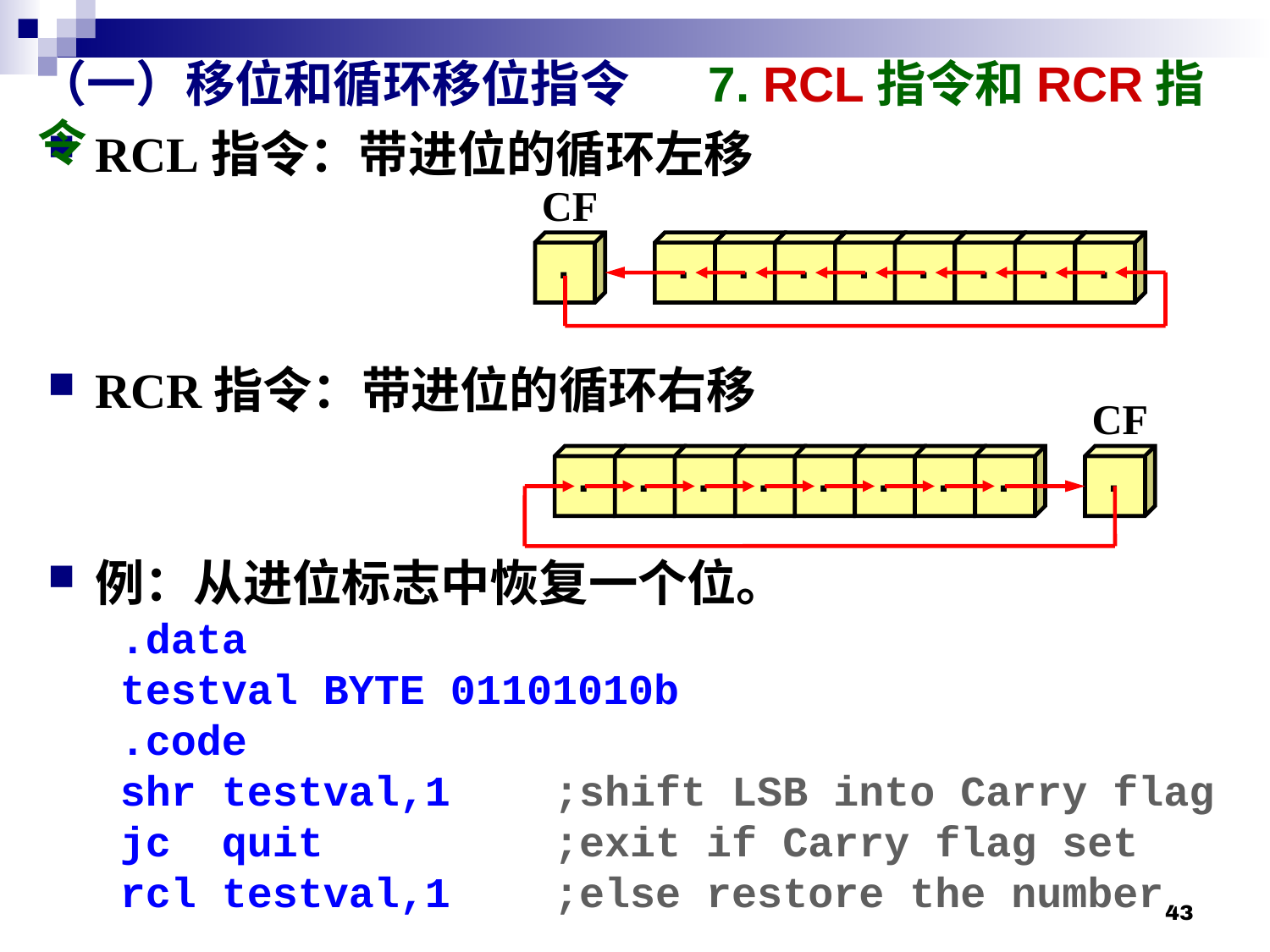

# （一）移位和循环移位指令      7. RCL指令和RCR指令
RCL指令：带进位的循环左移

RCR指令：带进位的循环右移

例：从进位标志中恢复一个位。
.data
testval BYTE 01101010b
.code
shr testval,1	;shift LSB into Carry flag
jc  quit		;exit if Carry flag set
rcl testval,1	;else restore the number
CF
·
·
·
·
·
·
·
·
·

CF
·
·
·
·
·
·
·
·
·

43